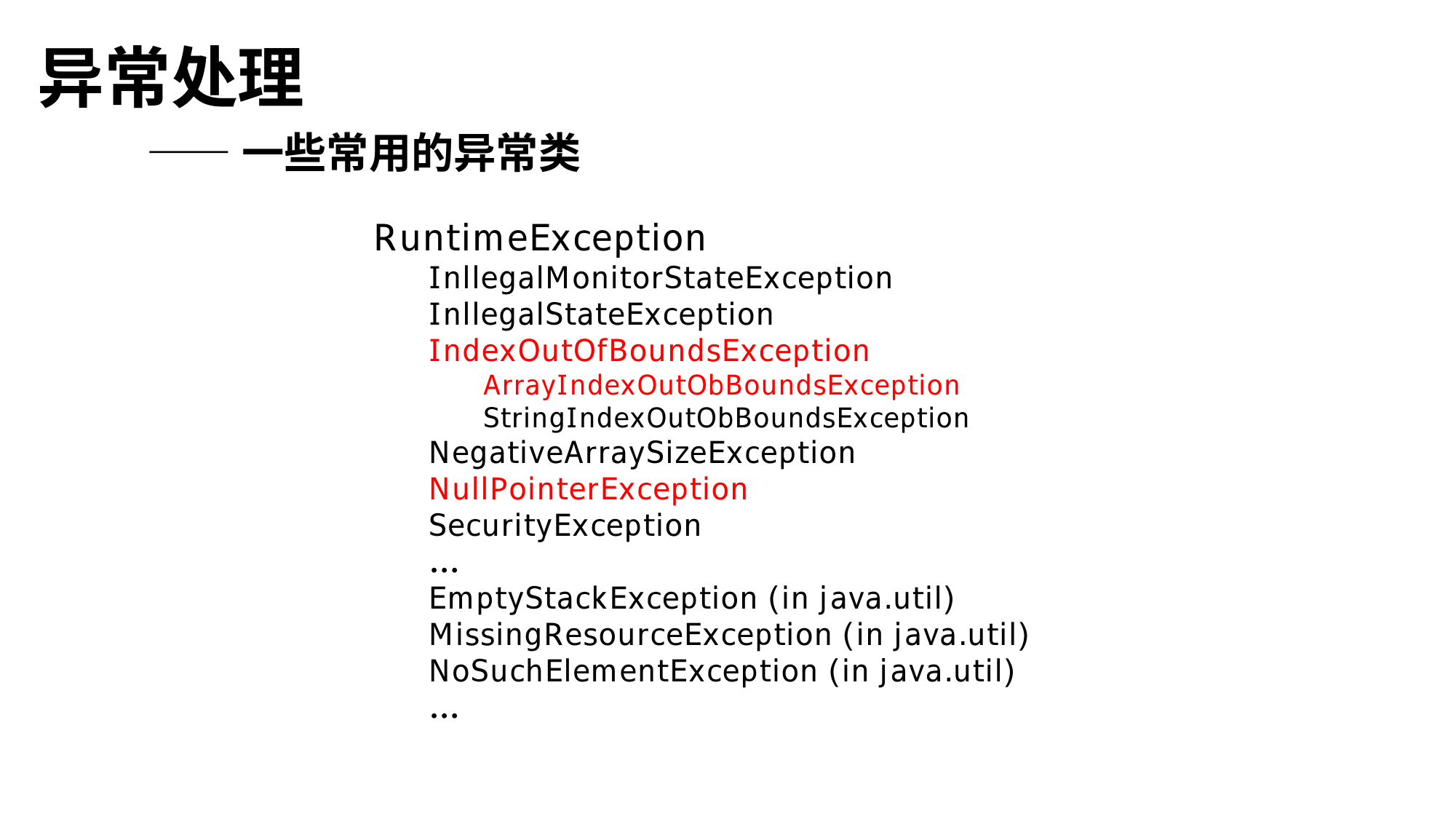

异常处理
	——一些常用的异常类
RuntimeException
InllegalMonitorStateException
InllegalStateException
IndexOutOfBoundsException
ArrayIndexOutObBoundsException
StringIndexOutObBoundsException
NegativeArraySizeException
NullPointerException
SecurityException
…
EmptyStackException (in java.util)
MissingResourceException (in java.util)
NoSuchElementException (in java.util)
…